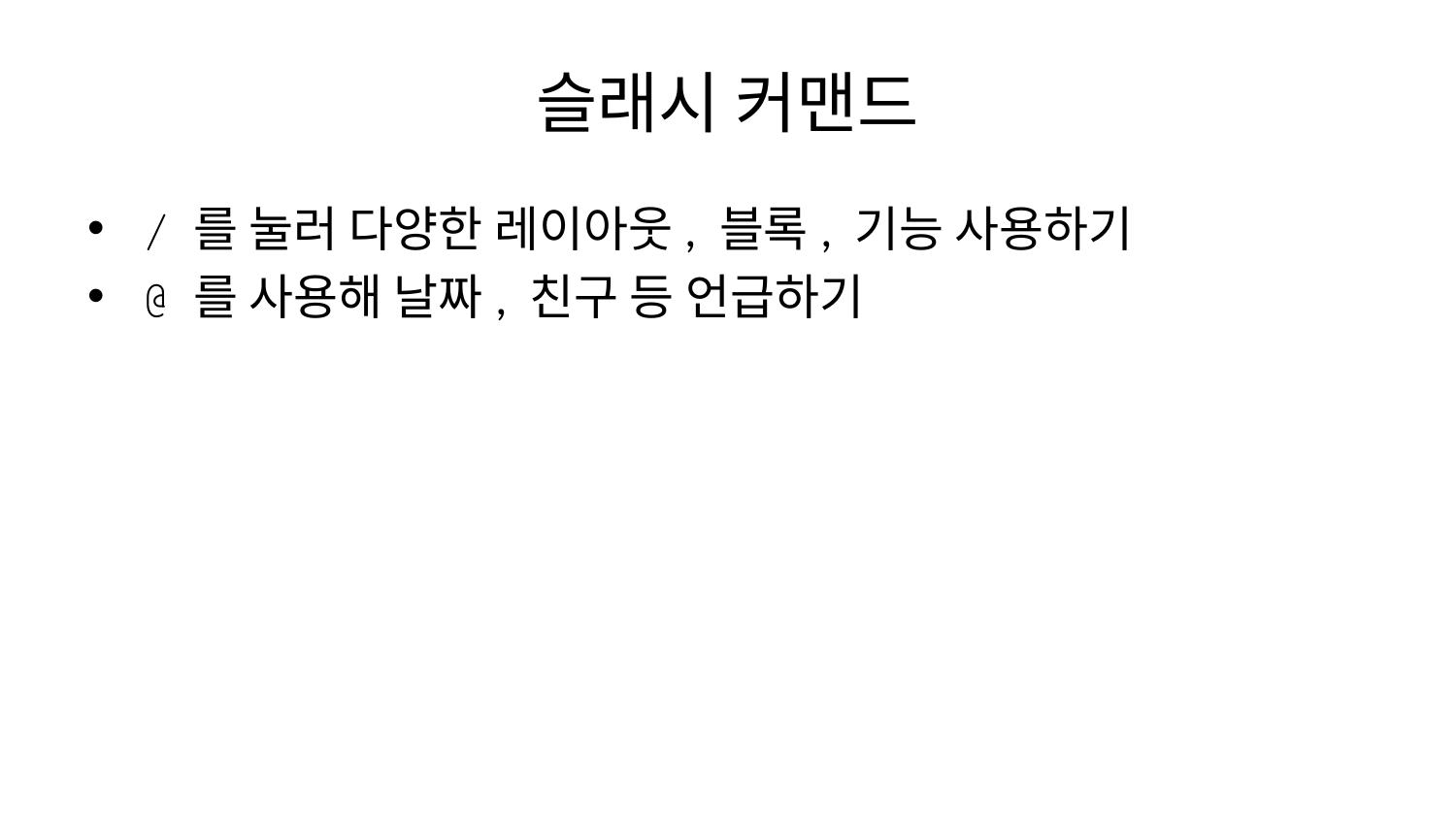

# 슬래시 커맨드
/ 를 눌러 다양한 레이아웃, 블록, 기능 사용하기
@ 를 사용해 날짜, 친구 등 언급하기